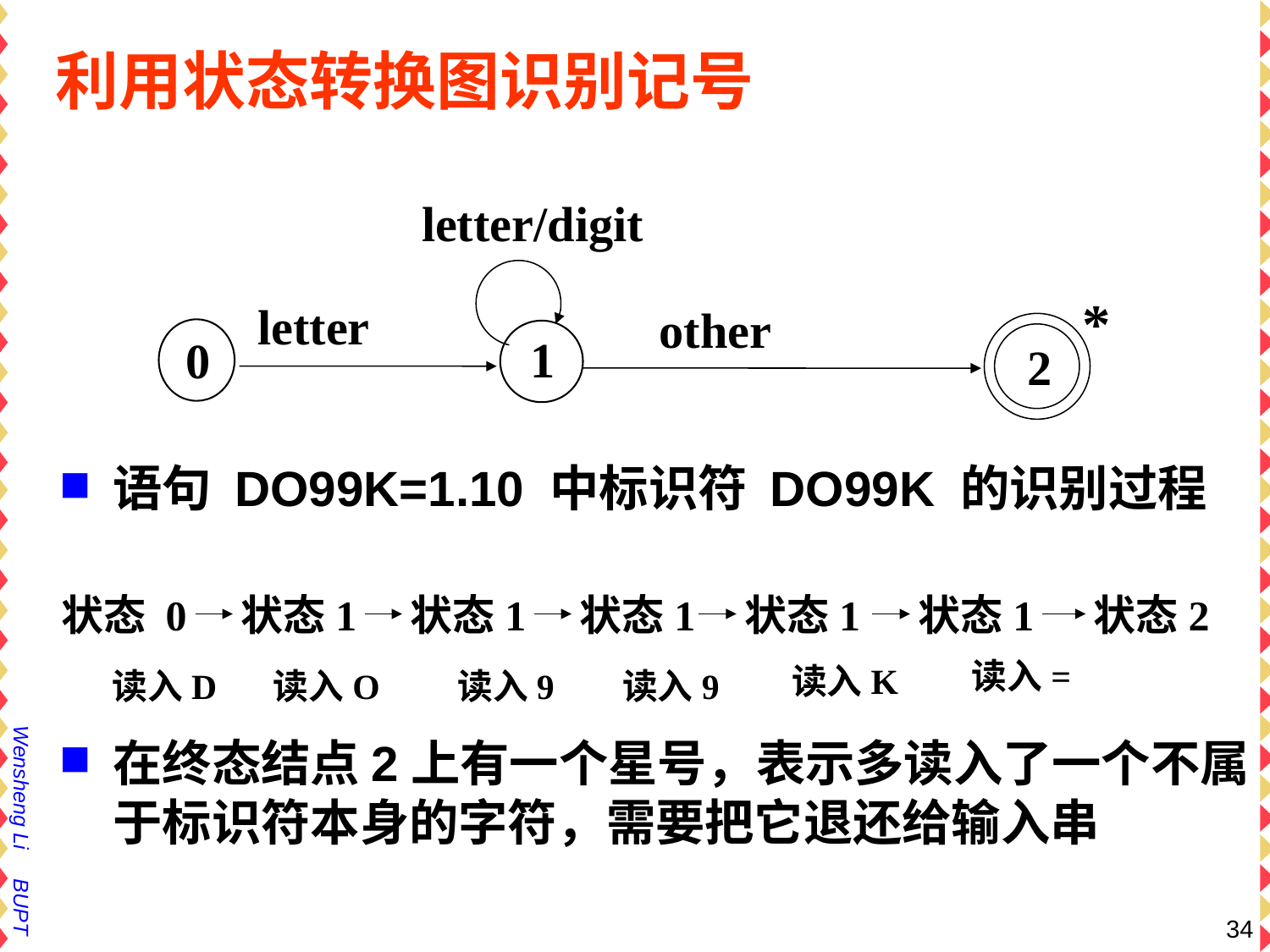

# 利用状态转换图识别记号
letter/digit

*
letter
other

1
0
2

语句 DO99K=1.10 中标识符 DO99K 的识别过程
状态 0
状态1
读入D
状态1
读入O
状态1
读入9
状态1
读入9
状态1
读入K
状态2
读入=
在终态结点2上有一个星号，表示多读入了一个不属于标识符本身的字符，需要把它退还给输入串
34